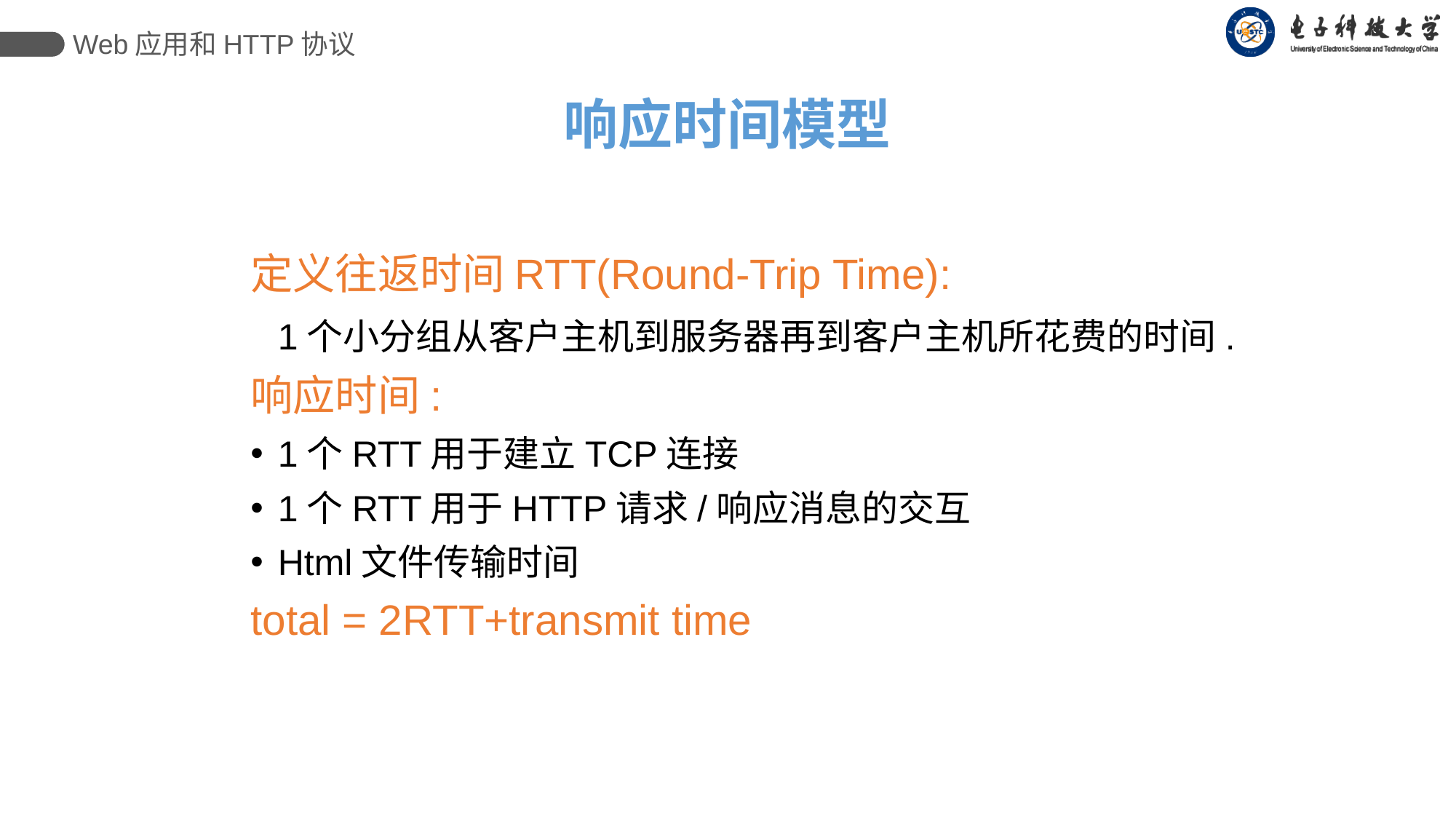

Web应用和HTTP协议

响应时间模型
定义往返时间RTT(Round-Trip Time):
	1个小分组从客户主机到服务器再到客户主机所花费的时间.
响应时间:
1个RTT用于建立TCP连接
1个RTT用于HTTP请求/响应消息的交互
Html文件传输时间
total = 2RTT+transmit time